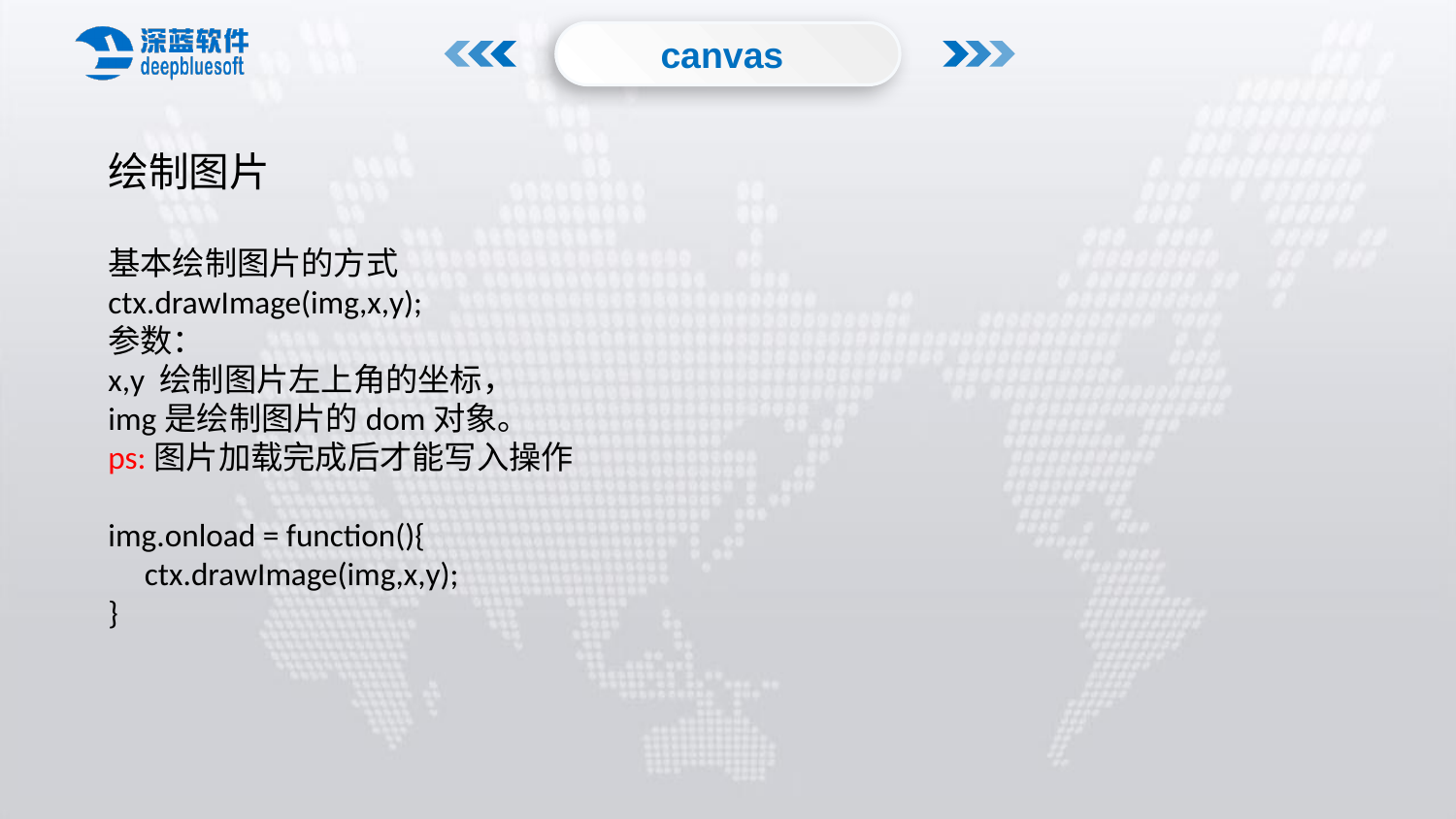

canvas

绘制图片

基本绘制图片的方式
ctx.drawImage(img,x,y);
参数：
x,y 绘制图片左上角的坐标，
img是绘制图片的dom对象。
ps:图片加载完成后才能写入操作

img.onload = function(){
     ctx.drawImage(img,x,y);
}